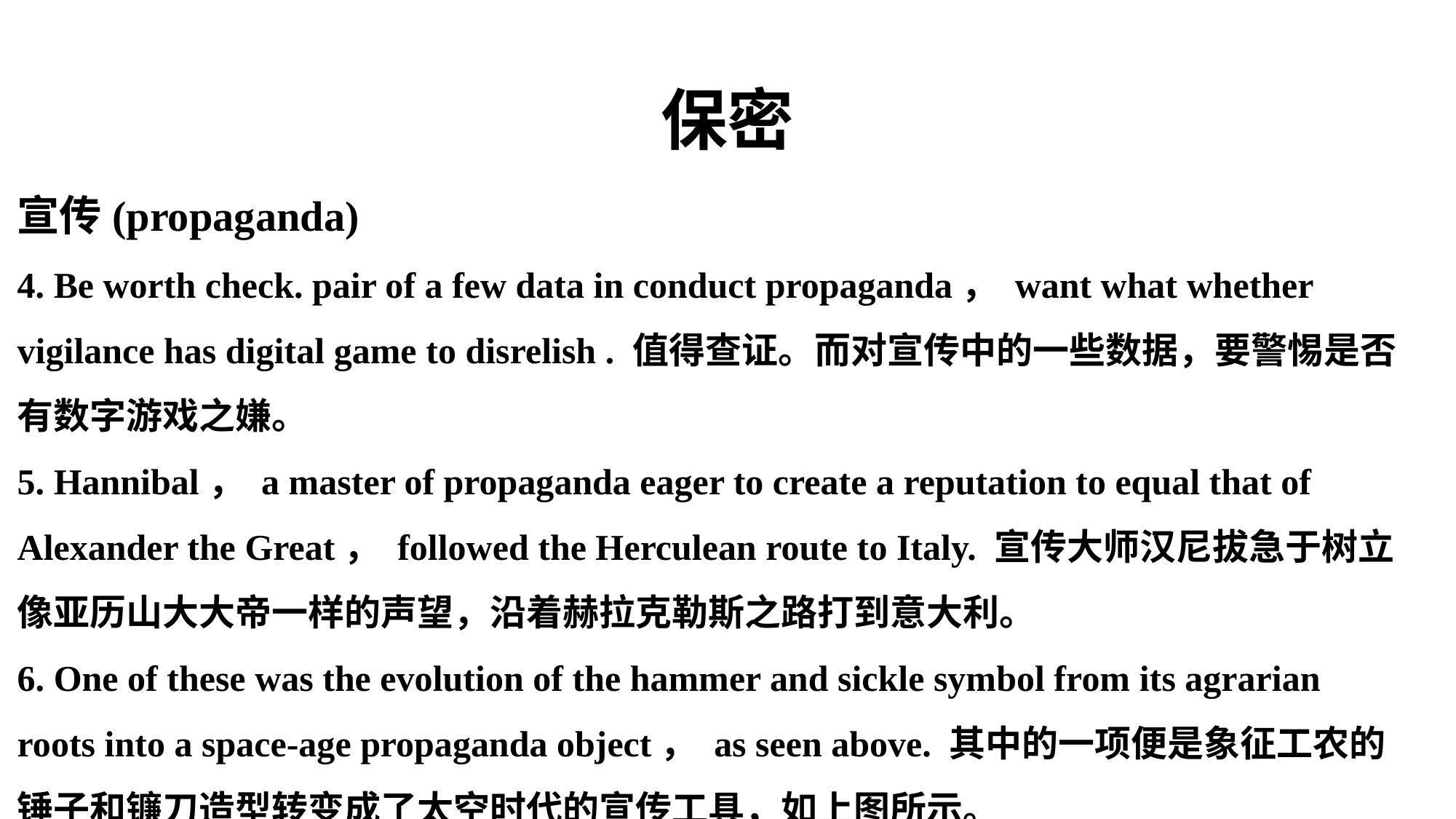

# 保密
宣传(propaganda)
4. Be worth check. pair of a few data in conduct propaganda， want what whether vigilance has digital game to disrelish . 值得查证。而对宣传中的一些数据，要警惕是否有数字游戏之嫌。
5. Hannibal， a master of propaganda eager to create a reputation to equal that of Alexander the Great， followed the Herculean route to Italy. 宣传大师汉尼拔急于树立像亚历山大大帝一样的声望，沿着赫拉克勒斯之路打到意大利。
6. One of these was the evolution of the hammer and sickle symbol from its agrarian roots into a space-age propaganda object， as seen above. 其中的一项便是象征工农的锤子和镰刀造型转变成了太空时代的宣传工具，如上图所示。